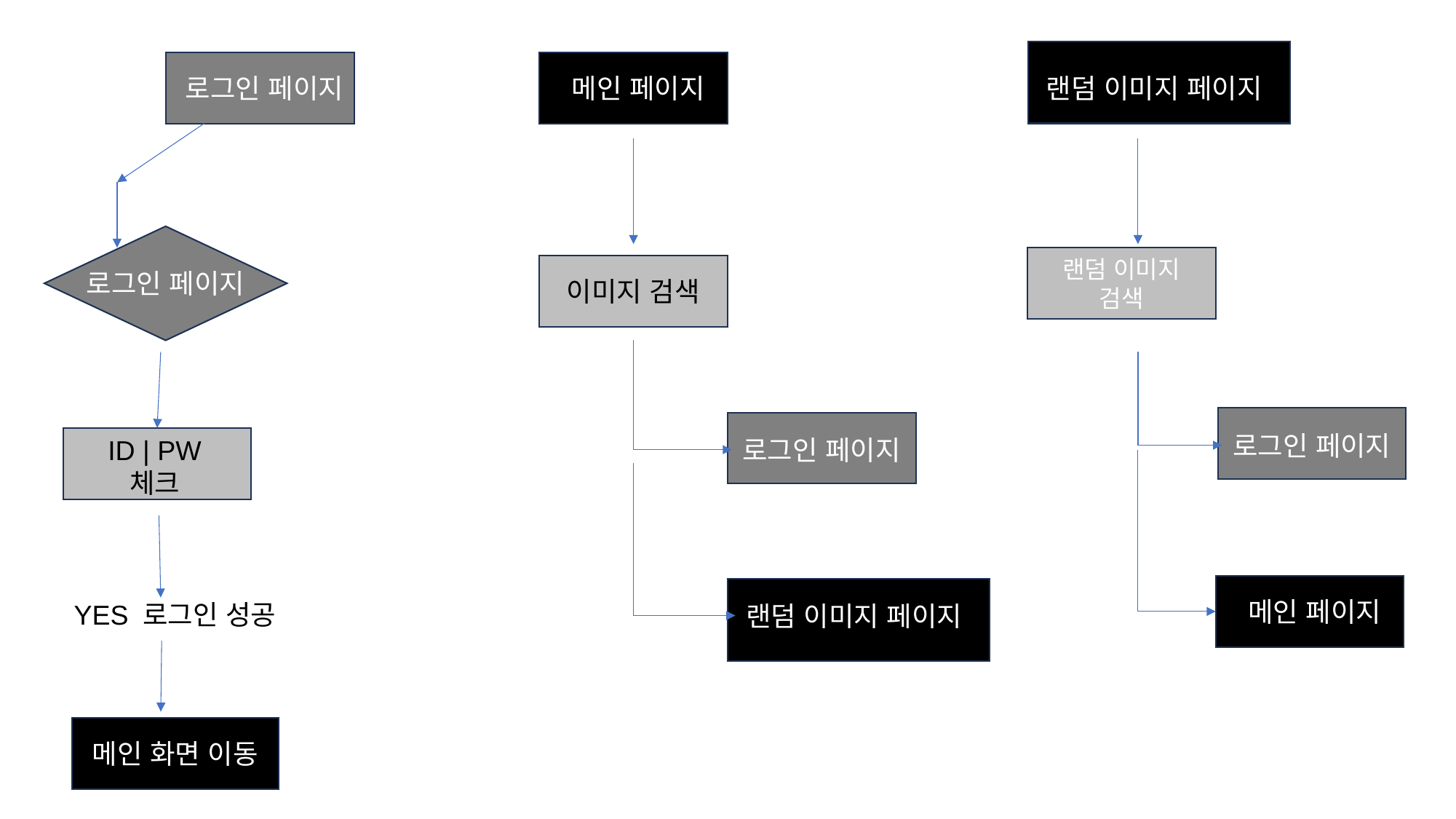

로그인 페이지
메인 페이지
랜덤 이미지 페이지

랜덤 이미지 검색

로그인 페이지

이미지 검색

로그인 페이지

ID | PW
  체크
로그인 페이지

메인 페이지
YES 로그인 성공
랜덤 이미지 페이지

메인 화면 이동